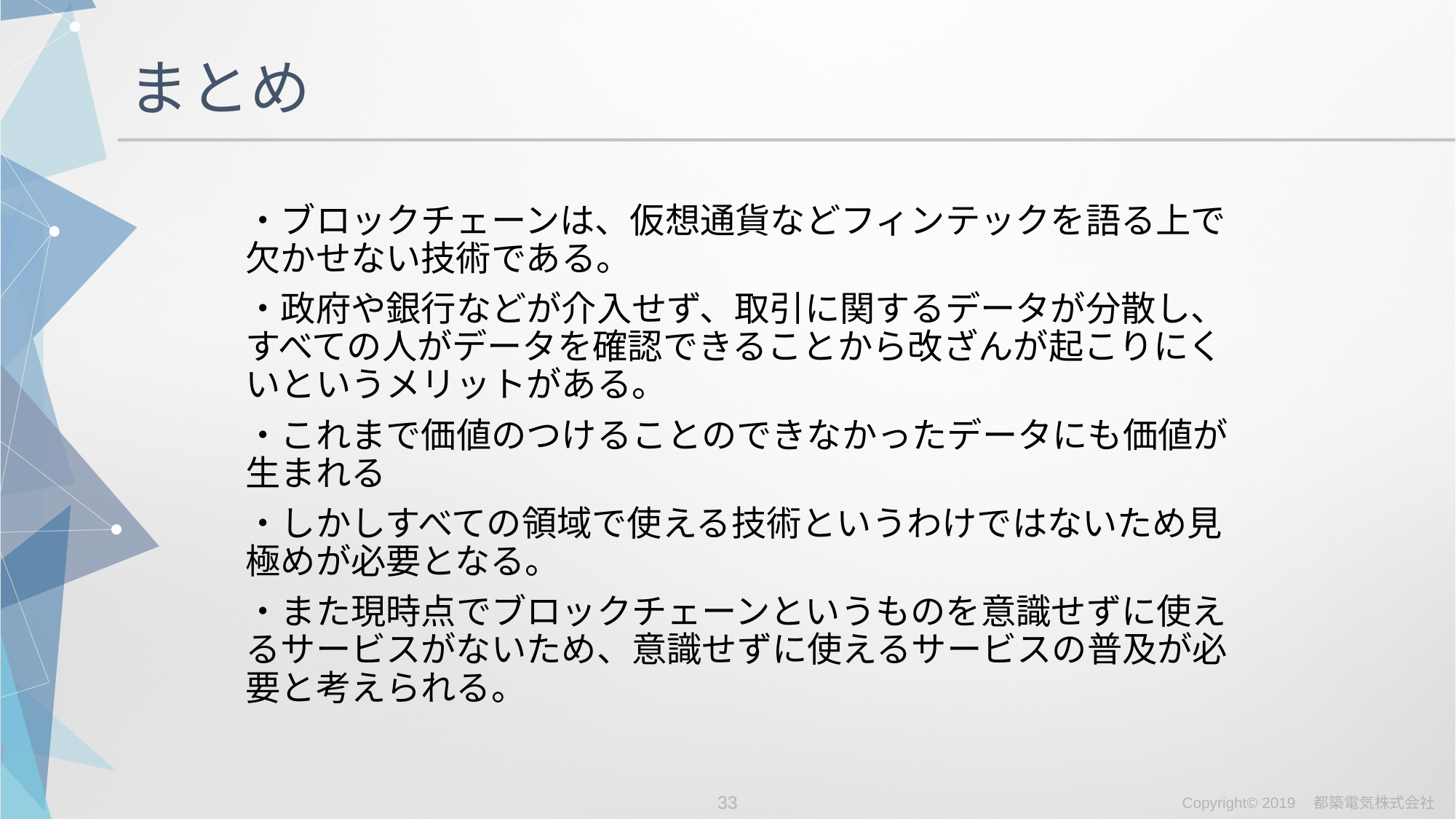

# まとめ
・ブロックチェーンは、仮想通貨などフィンテックを語る上で欠かせない技術である。
・政府や銀行などが介入せず、取引に関するデータが分散し、すべての人がデータを確認できることから改ざんが起こりにくいというメリットがある。
・これまで価値のつけることのできなかったデータにも価値が生まれる
・しかしすべての領域で使える技術というわけではないため見極めが必要となる。
・また現時点でブロックチェーンというものを意識せずに使えるサービスがないため、意識せずに使えるサービスの普及が必要と考えられる。
Copyright© 2019　都築電気株式会社
33